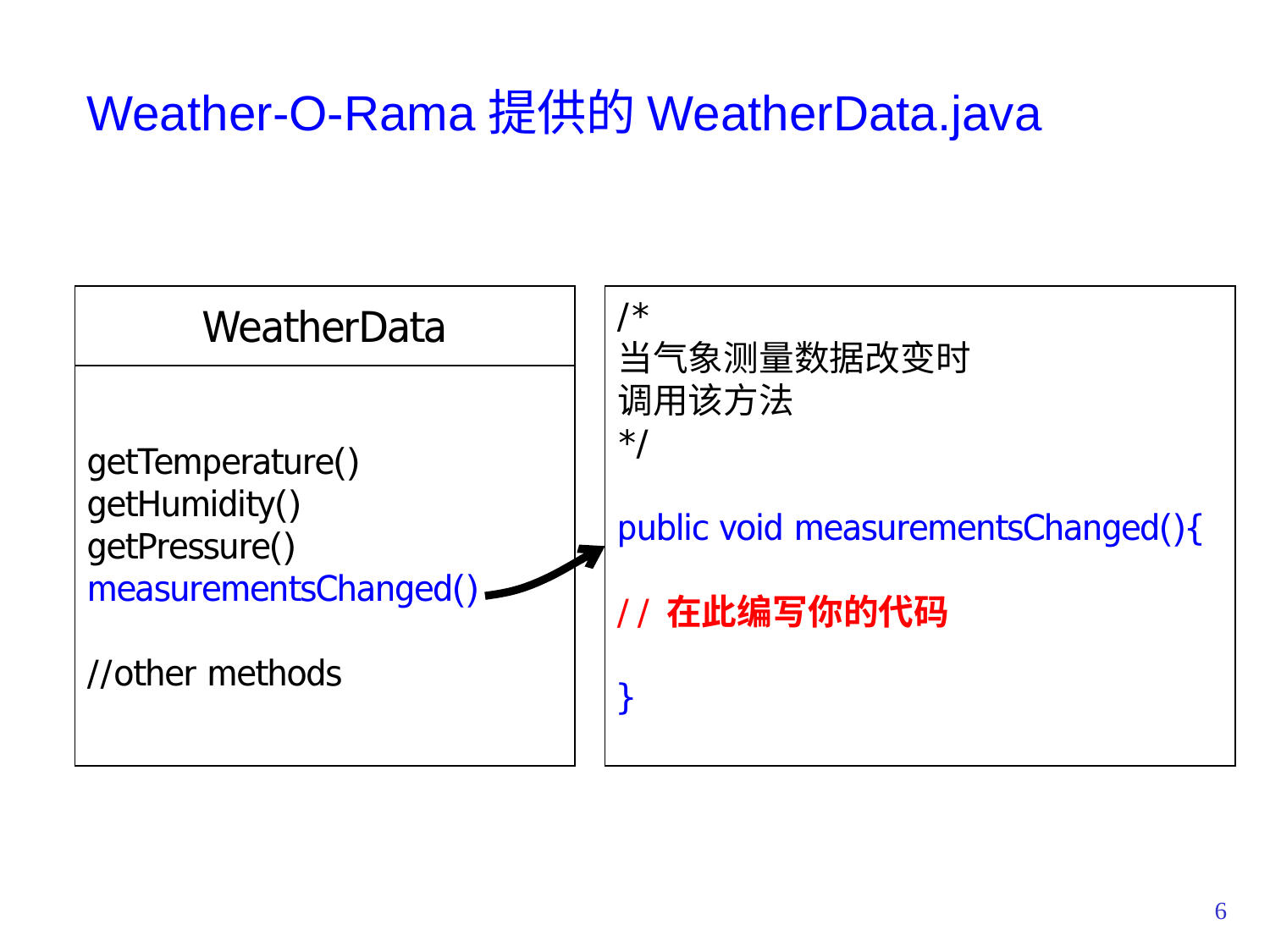

# Weather-O-Rama提供的WeatherData.java
WeatherData
getTemperature()
getHumidity()
getPressure()
measurementsChanged()

//other methods
/*
当气象测量数据改变时
调用该方法
*/

public void measurementsChanged(){

//在此编写你的代码

}

6